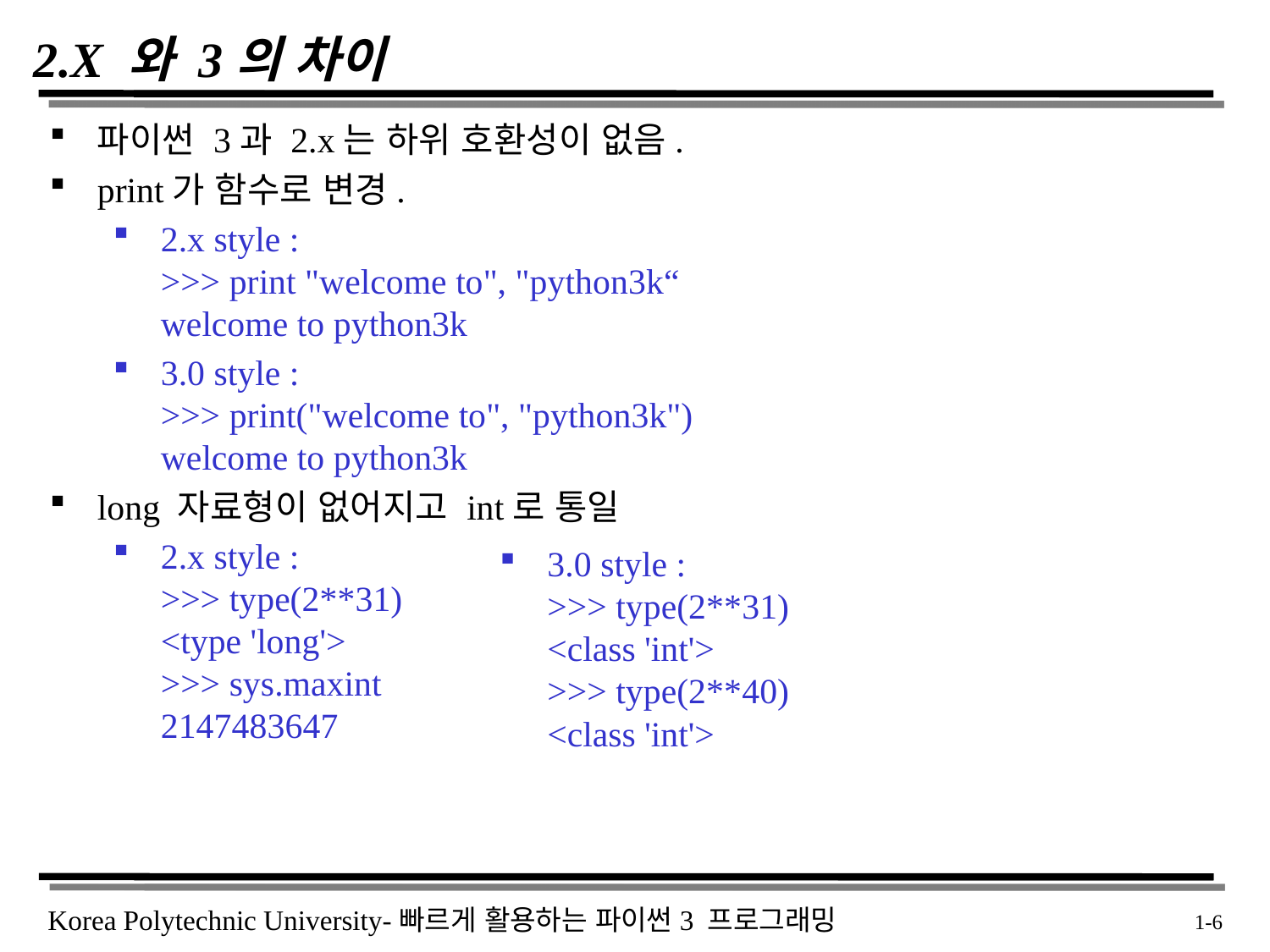

# 2.X 와 3의 차이
파이썬 3과 2.x는 하위 호환성이 없음.
print가 함수로 변경.
2.x style :
>>> print "welcome to", "python3k“
welcome to python3k
3.0 style :
>>> print("welcome to", "python3k")
welcome to python3k
long 자료형이 없어지고 int로 통일
2.x style :
>>> type(2**31)
<type 'long'>
>>> sys.maxint
2147483647

3.0 style :
>>> type(2**31)
<class 'int'>
>>> type(2**40)
<class 'int'>
 1-6